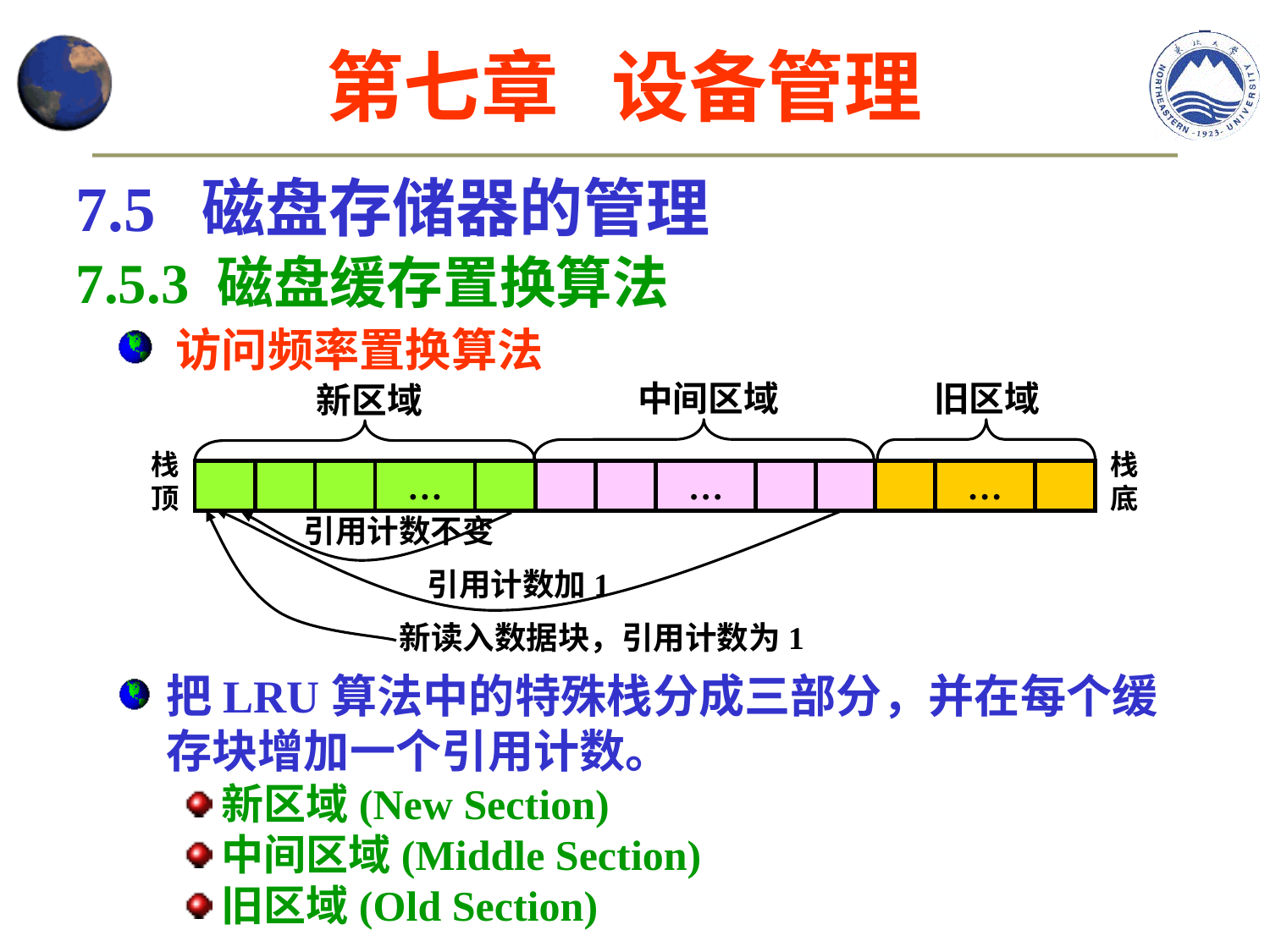

第七章   设备管理
7.5  磁盘存储器的管理
7.5.3 磁盘缓存置换算法
 访问频率置换算法

中间区域

…

旧区域

…

新区域

…

栈顶
栈底

…

…

…

引用计数不变

新读入数据块，引用计数为1

引用计数加1
把LRU算法中的特殊栈分成三部分，并在每个缓存块增加一个引用计数。
新区域(New Section)
中间区域(Middle Section)
旧区域(Old Section)